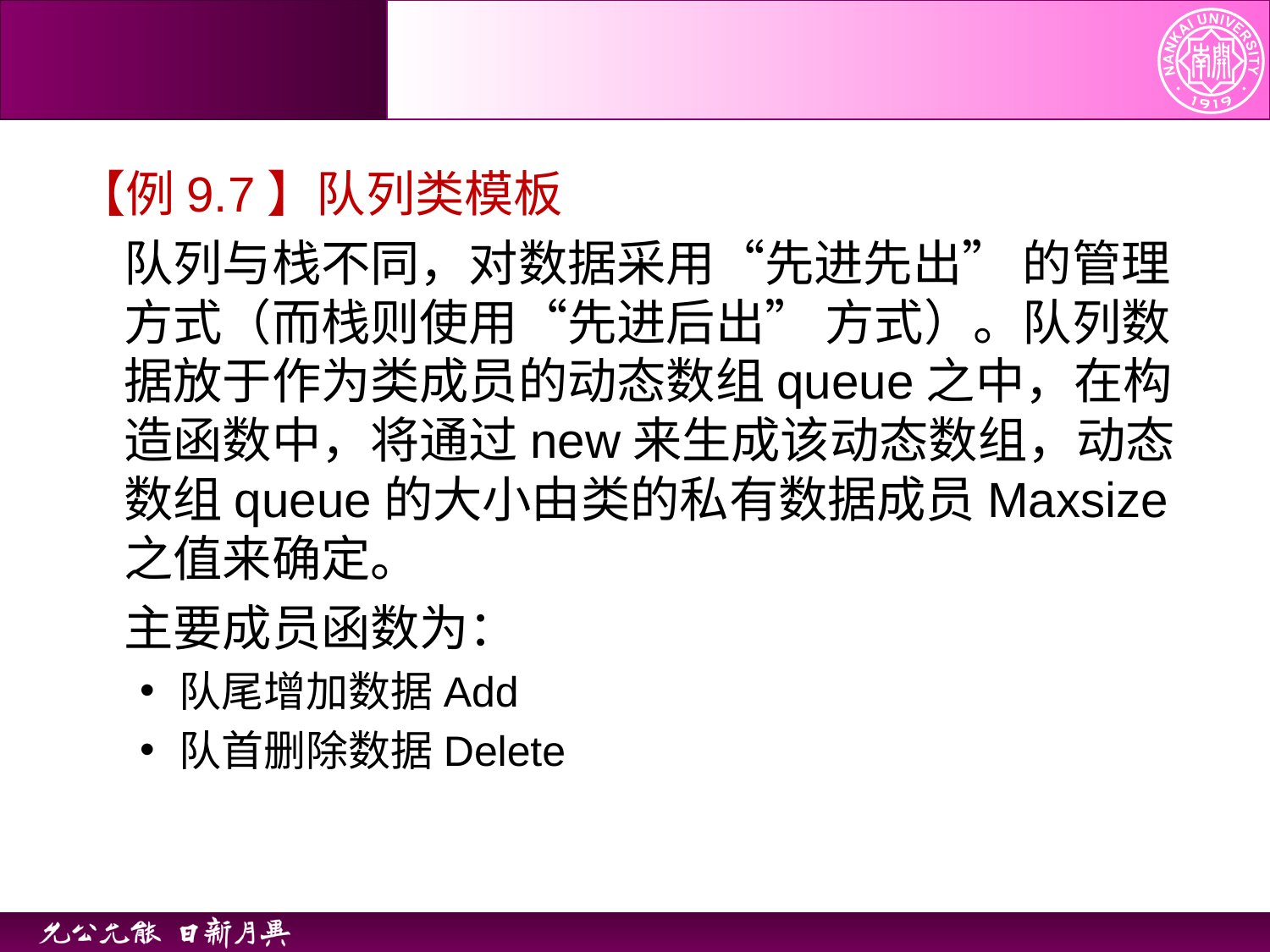

【例9.7】队列类模板
队列与栈不同，对数据采用“先进先出” 的管理方式（而栈则使用“先进后出” 方式）。队列数据放于作为类成员的动态数组queue之中，在构造函数中，将通过new来生成该动态数组，动态数组queue的大小由类的私有数据成员Maxsize之值来确定。
主要成员函数为：
队尾增加数据Add
队首删除数据Delete